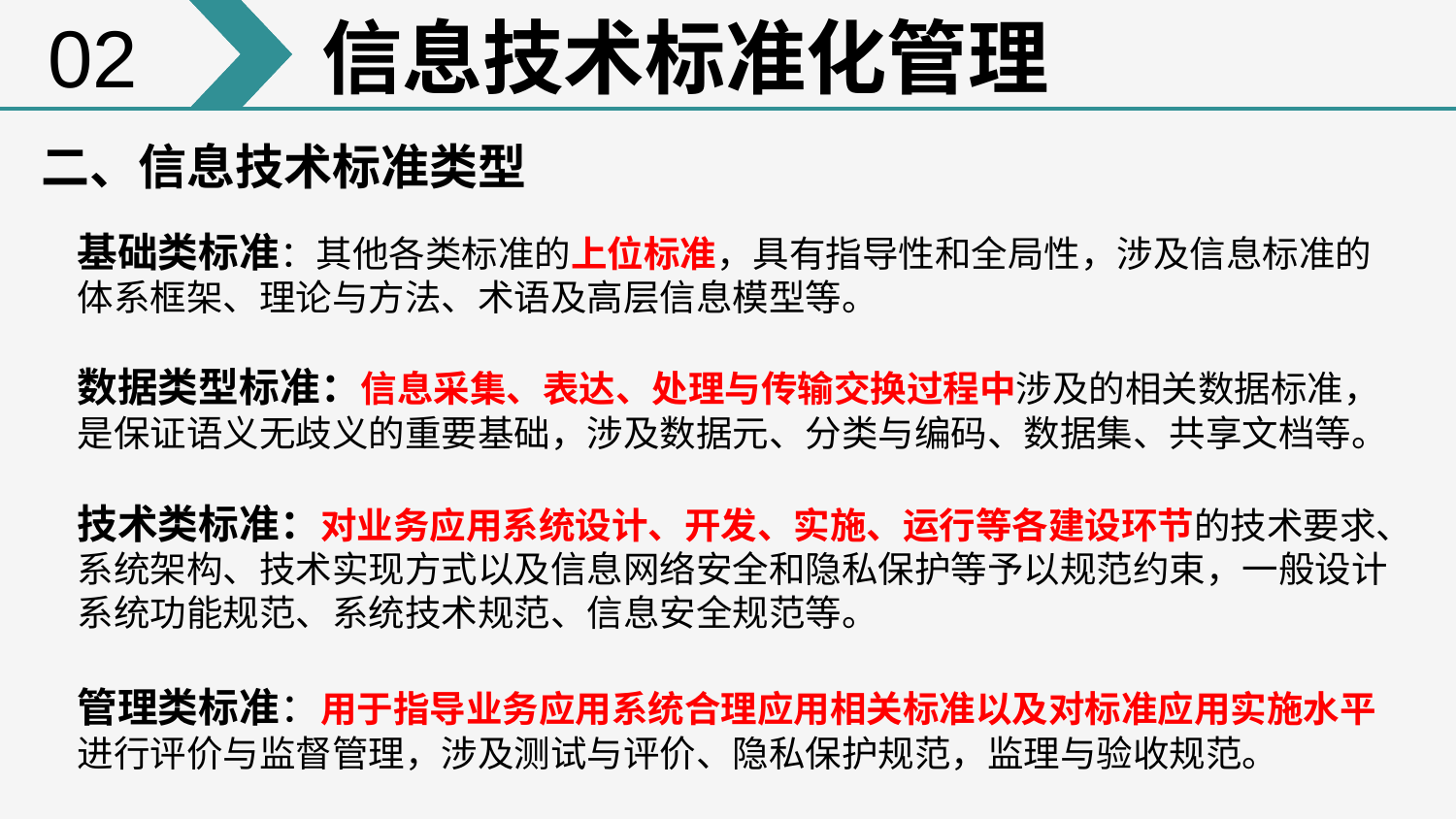

02
信息技术标准化管理
二、信息技术标准类型
基础类标准：其他各类标准的上位标准，具有指导性和全局性，涉及信息标准的体系框架、理论与方法、术语及高层信息模型等。

数据类型标准：信息采集、表达、处理与传输交换过程中涉及的相关数据标准，是保证语义无歧义的重要基础，涉及数据元、分类与编码、数据集、共享文档等。

技术类标准：对业务应用系统设计、开发、实施、运行等各建设环节的技术要求、系统架构、技术实现方式以及信息网络安全和隐私保护等予以规范约束，一般设计系统功能规范、系统技术规范、信息安全规范等。

管理类标准：用于指导业务应用系统合理应用相关标准以及对标准应用实施水平进行评价与监督管理，涉及测试与评价、隐私保护规范，监理与验收规范。